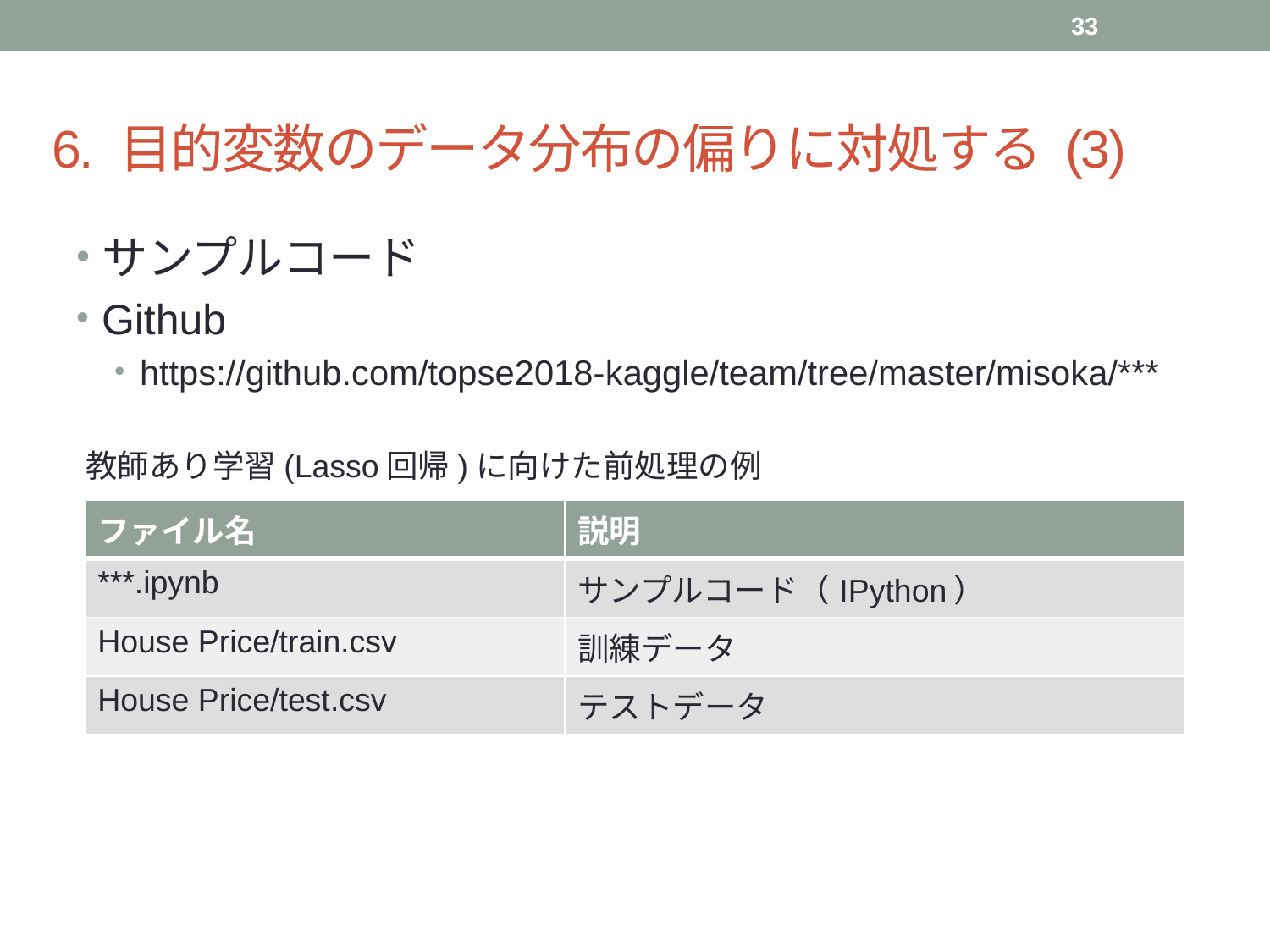

33
# 6. 目的変数のデータ分布の偏りに対処する (3)
サンプルコード
Github
https://github.com/topse2018-kaggle/team/tree/master/misoka/***
教師あり学習(Lasso回帰)に向けた前処理の例
| ファイル名 | 説明 |
| --- | --- |
| \*\*\*.ipynb | サンプルコード（IPython） |
| House Price/train.csv | 訓練データ |
| House Price/test.csv | テストデータ |